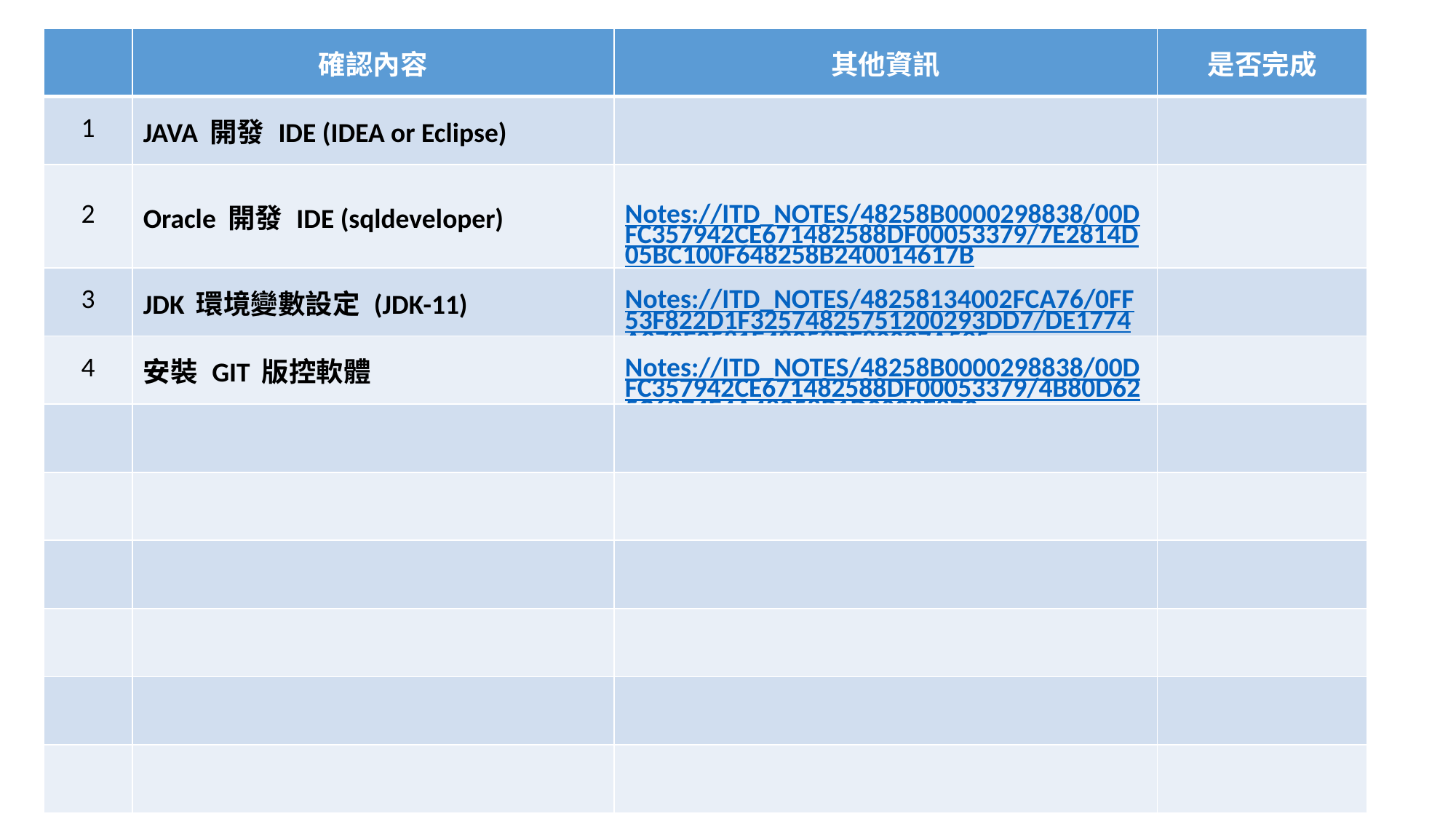

|  | 確認內容 | 其他資訊 | 是否完成 |
| --- | --- | --- | --- |
| 1 | JAVA 開發 IDE (IDEA or Eclipse) |  |  |
| 2 | Oracle 開發 IDE (sqldeveloper) | Notes://ITD\_NOTES/48258B0000298838/00DFC357942CE671482588DF00053379/7E2814D05BC100F648258B240014617B |  |
| 3 | JDK 環境變數設定 (JDK-11) | Notes://ITD\_NOTES/48258134002FCA76/0FF53F822D1F32574825751200293DD7/DE1774A070E3581E48258BE80027A595 |  |
| 4 | 安裝 GIT 版控軟體 | Notes://ITD\_NOTES/48258B0000298838/00DFC357942CE671482588DF00053379/4B80D625C6874E4A48258B1D0028E873 |  |
|  |  |  |  |
|  |  |  |  |
|  |  |  |  |
|  |  |  |  |
|  |  |  |  |
|  |  |  |  |